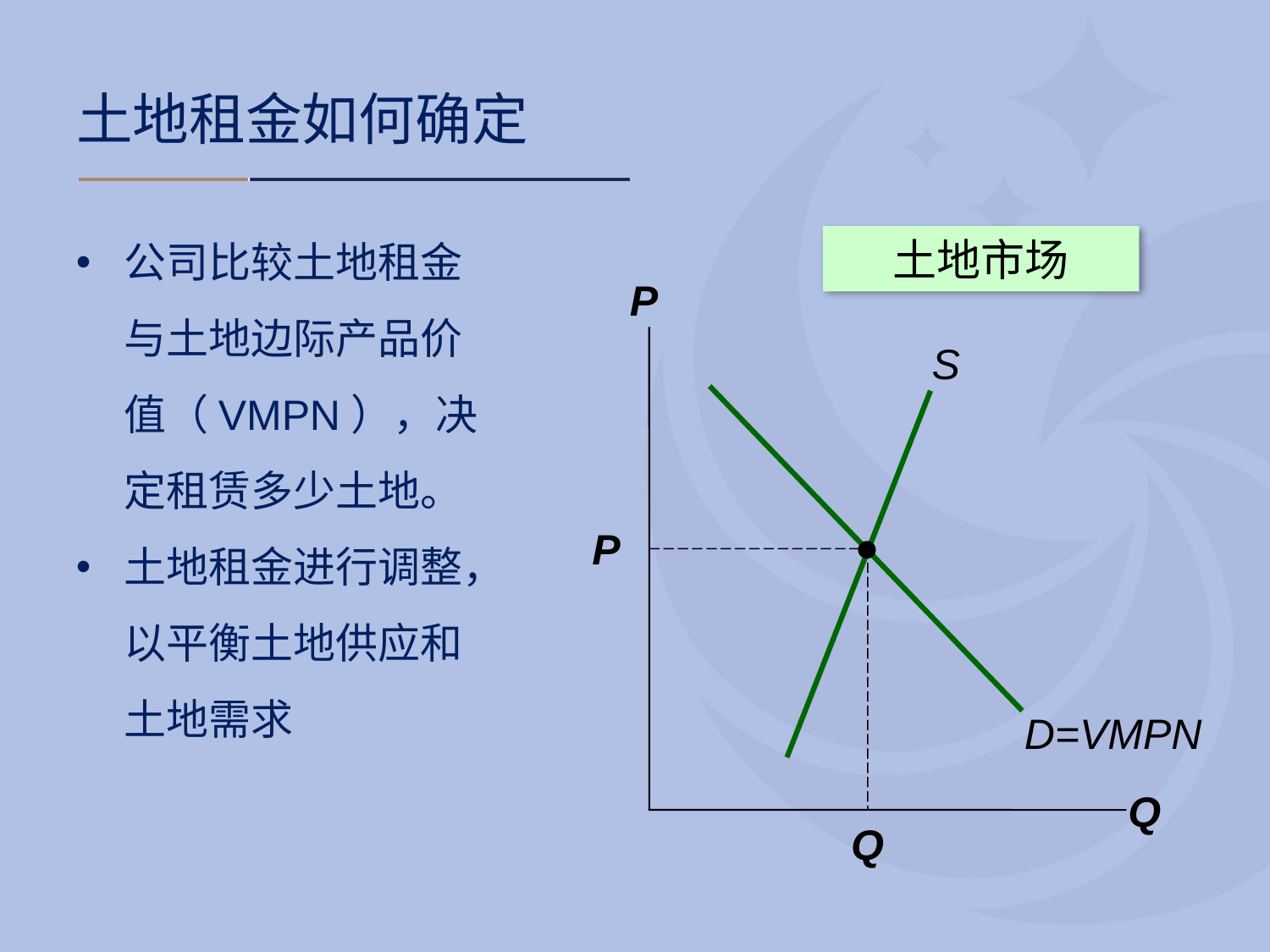

# 土地租金如何确定
公司比较土地租金与土地边际产品价值（VMPN），决定租赁多少土地。
土地租金进行调整，以平衡土地供应和土地需求
土地市场
P

Q
S

D=VMPN
P

Q